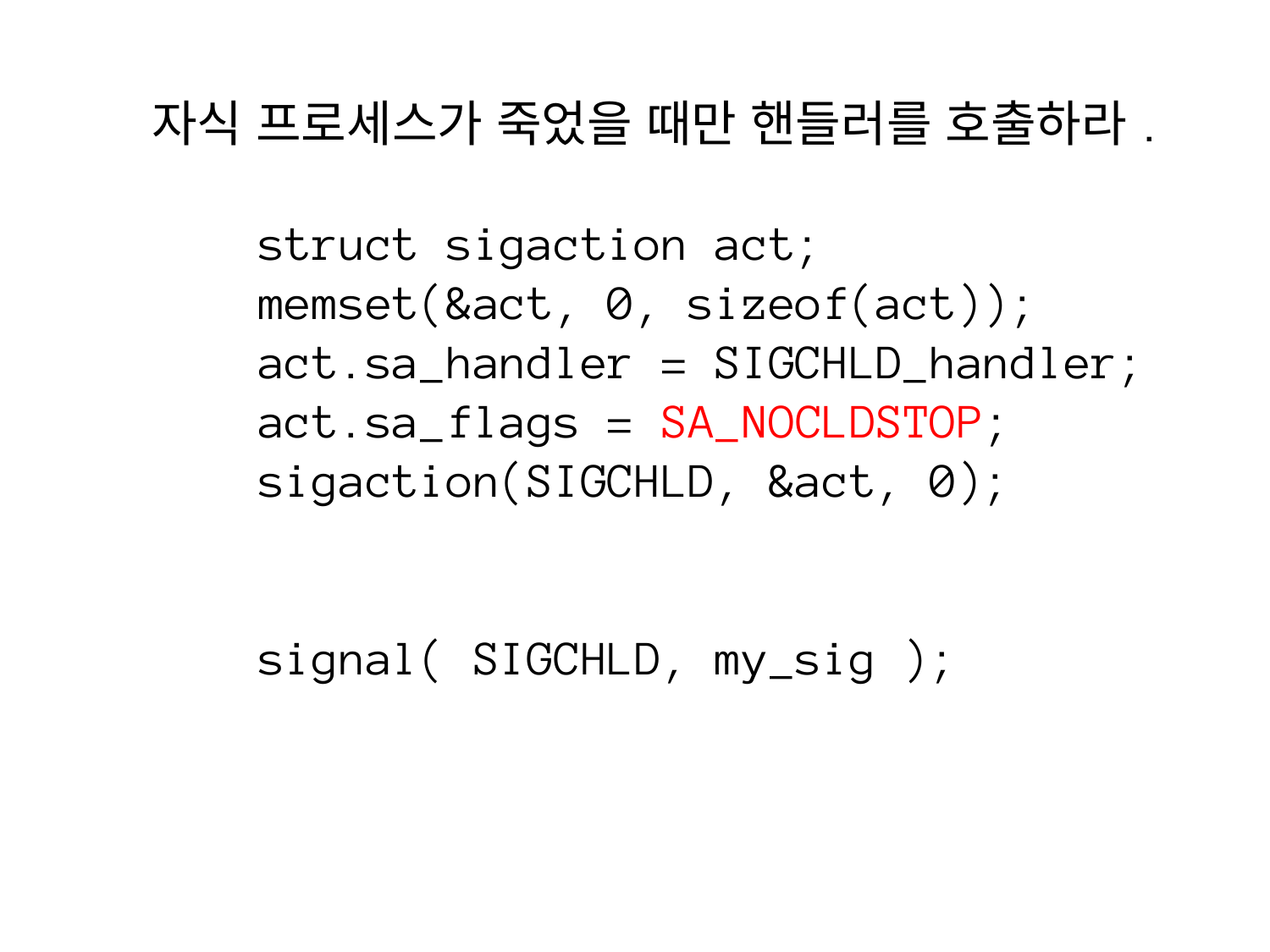

자식 프로세스가 죽었을 때만 핸들러를 호출하라.

    struct sigaction act;
    memset(&act, 0, sizeof(act));
    act.sa_handler = SIGCHLD_handler;
    act.sa_flags = SA_NOCLDSTOP;
    sigaction(SIGCHLD, &act, 0);

    signal( SIGCHLD, my_sig );